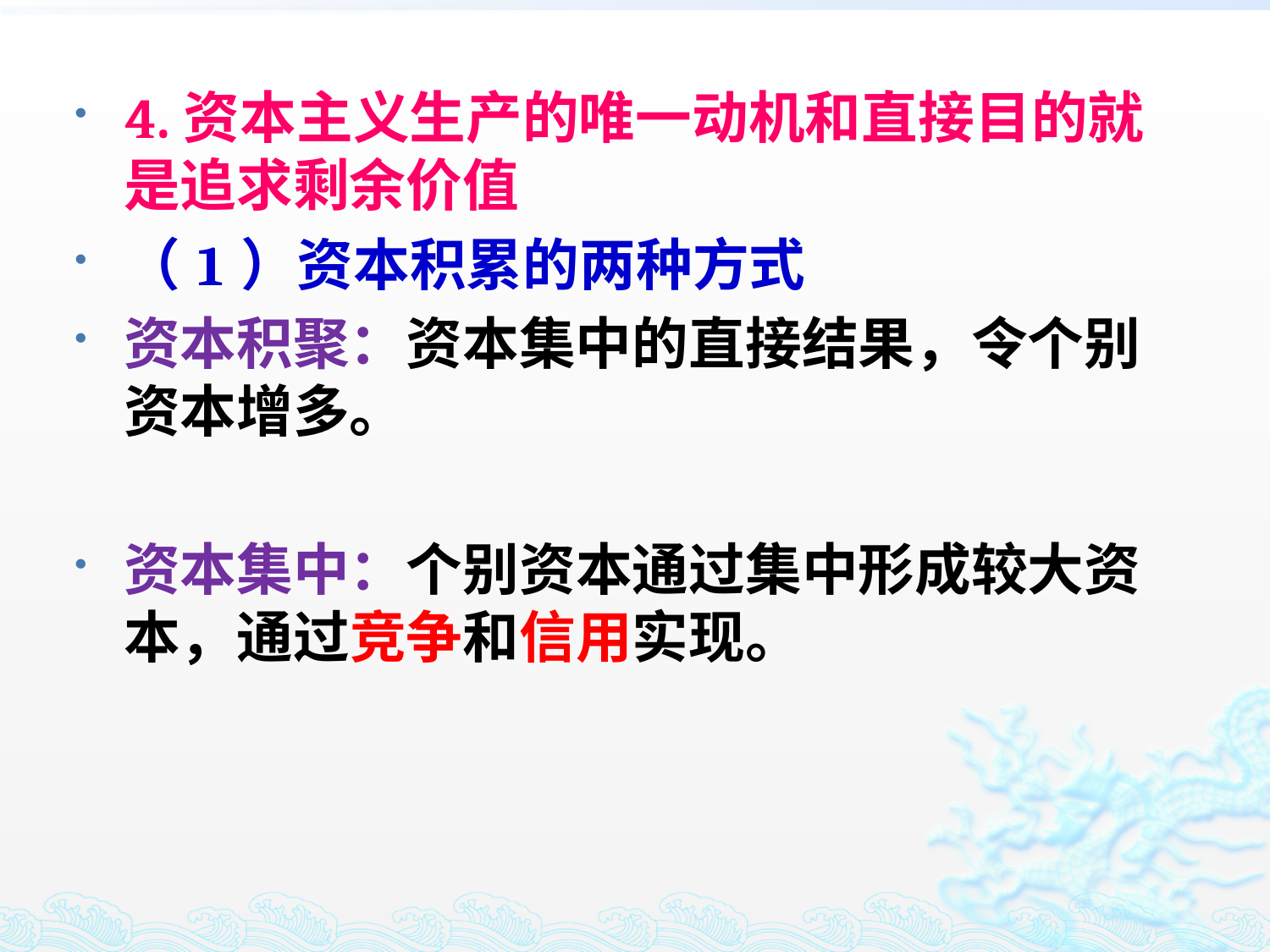

4.资本主义生产的唯一动机和直接目的就是追求剩余价值
（1）资本积累的两种方式
资本积聚：资本集中的直接结果，令个别资本增多。

资本集中：个别资本通过集中形成较大资本，通过竞争和信用实现。